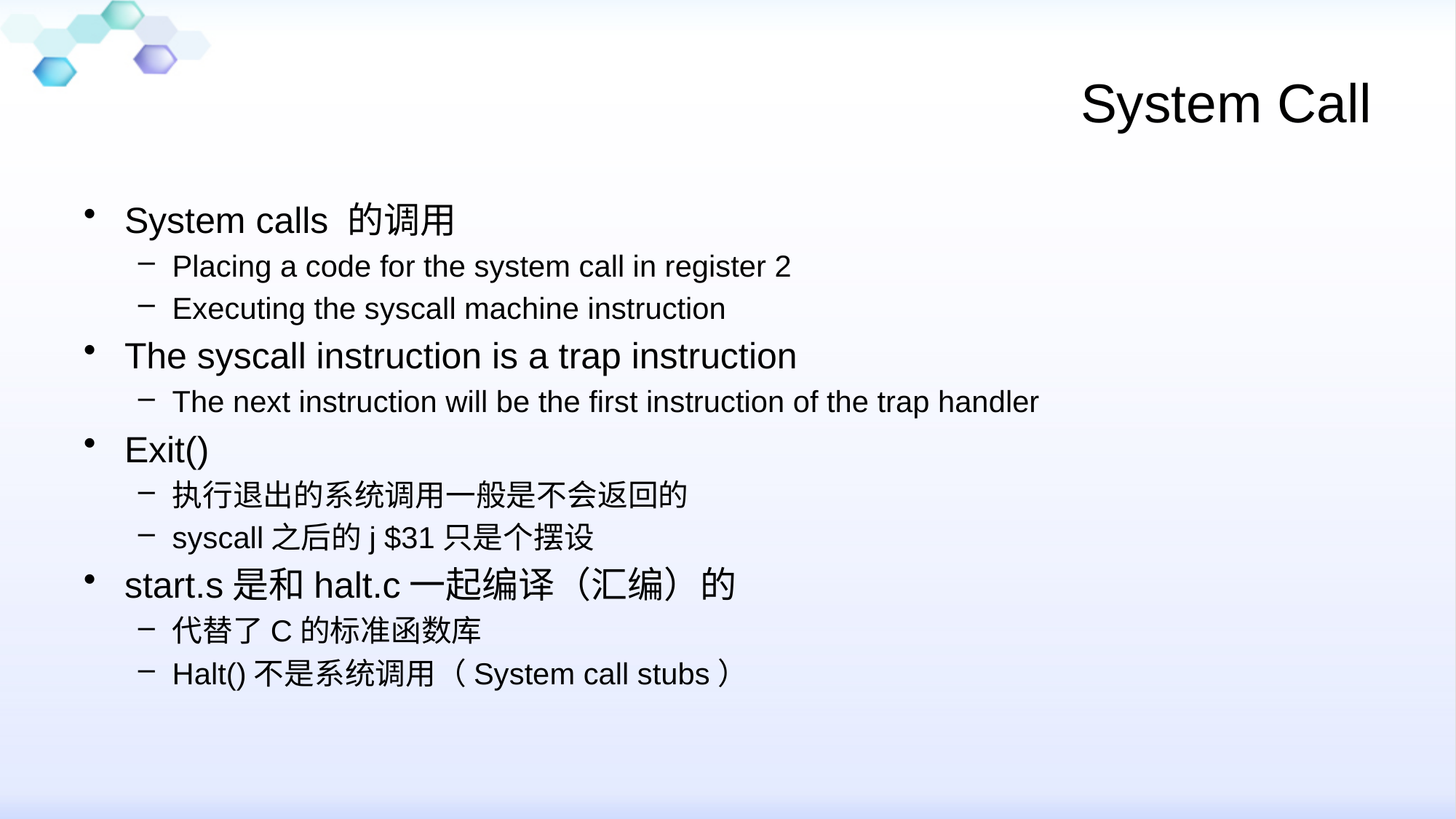

# System Call
System calls 的调用
Placing a code for the system call in register 2
Executing the syscall machine instruction
The syscall instruction is a trap instruction
The next instruction will be the first instruction of the trap handler
Exit()
执行退出的系统调用一般是不会返回的
syscall之后的j $31只是个摆设
start.s是和halt.c一起编译（汇编）的
代替了C的标准函数库
Halt()不是系统调用（System call stubs）